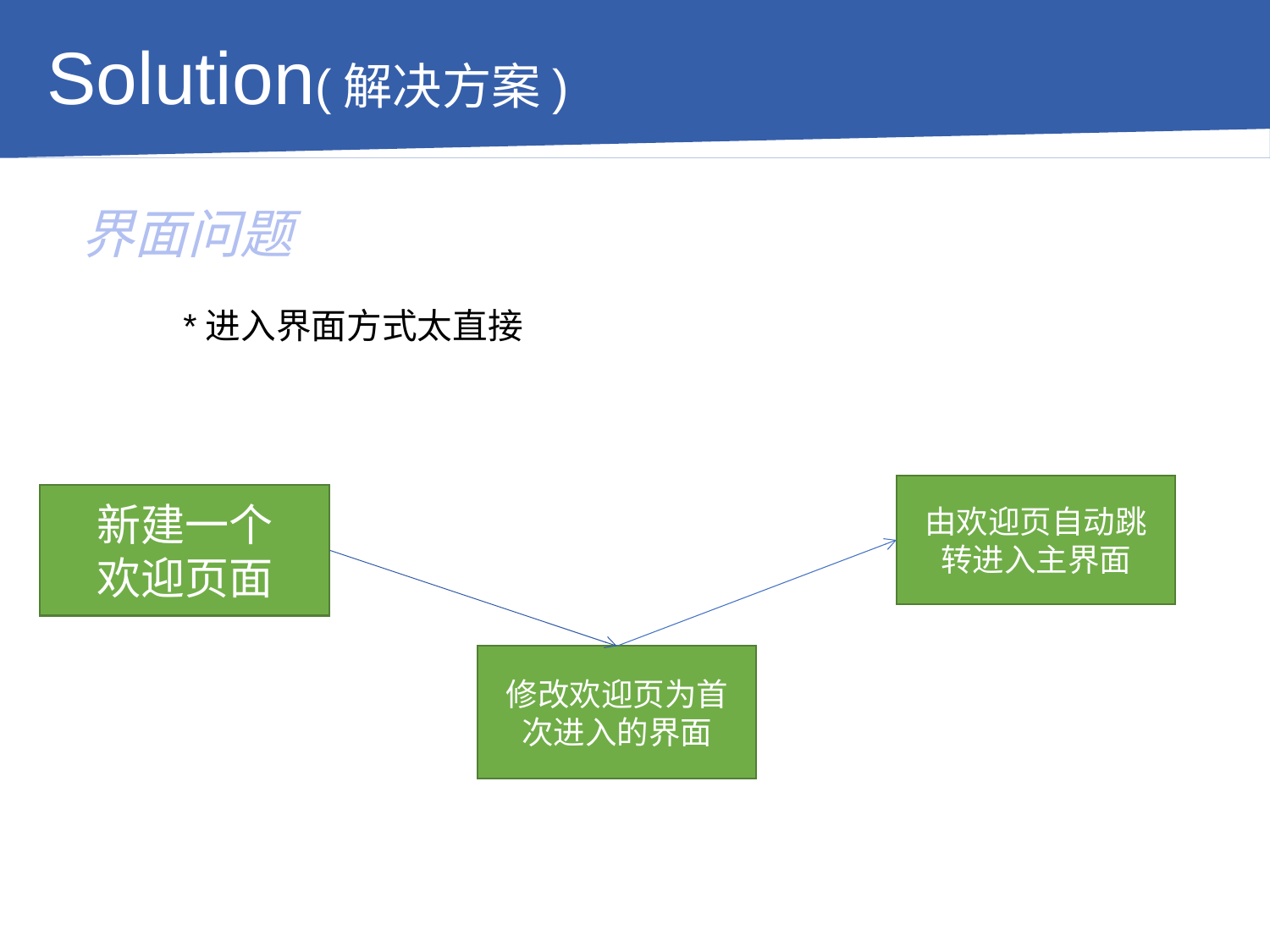

Solution(解决方案)
界面问题
*进入界面方式太直接
由欢迎页自动跳转进入主界面
新建一个
欢迎页面
修改欢迎页为首次进入的界面